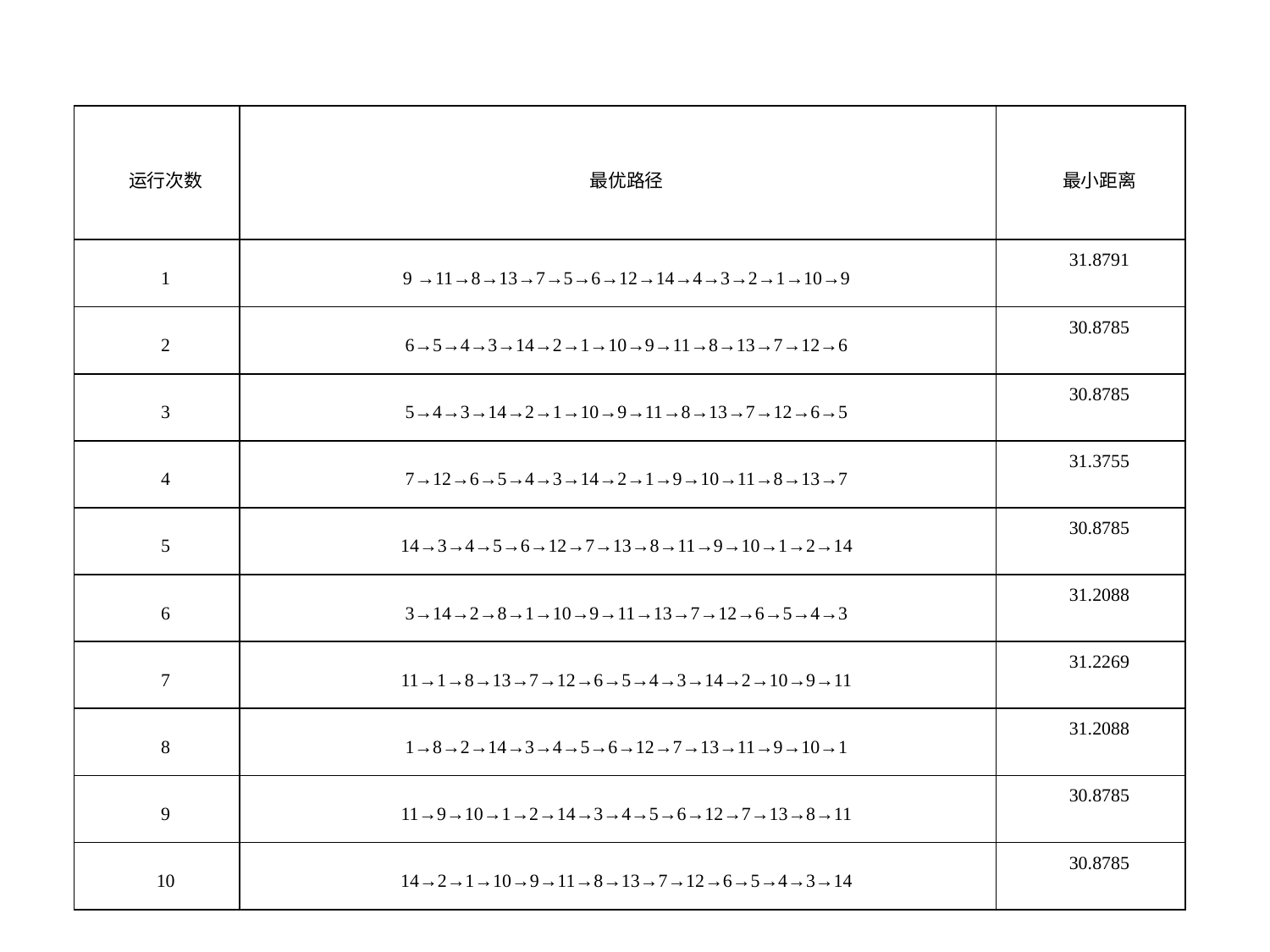

#
| 运行次数 | 最优路径 | 最小距离 |
| --- | --- | --- |
| 1 | 9 →11→8→13→7→5→6→12→14→4→3→2→1→10→9 | 31.8791 |
| 2 | 6→5→4→3→14→2→1→10→9→11→8→13→7→12→6 | 30.8785 |
| 3 | 5→4→3→14→2→1→10→9→11→8→13→7→12→6→5 | 30.8785 |
| 4 | 7→12→6→5→4→3→14→2→1→9→10→11→8→13→7 | 31.3755 |
| 5 | 14→3→4→5→6→12→7→13→8→11→9→10→1→2→14 | 30.8785 |
| 6 | 3→14→2→8→1→10→9→11→13→7→12→6→5→4→3 | 31.2088 |
| 7 | 11→1→8→13→7→12→6→5→4→3→14→2→10→9→11 | 31.2269 |
| 8 | 1→8→2→14→3→4→5→6→12→7→13→11→9→10→1 | 31.2088 |
| 9 | 11→9→10→1→2→14→3→4→5→6→12→7→13→8→11 | 30.8785 |
| 10 | 14→2→1→10→9→11→8→13→7→12→6→5→4→3→14 | 30.8785 |